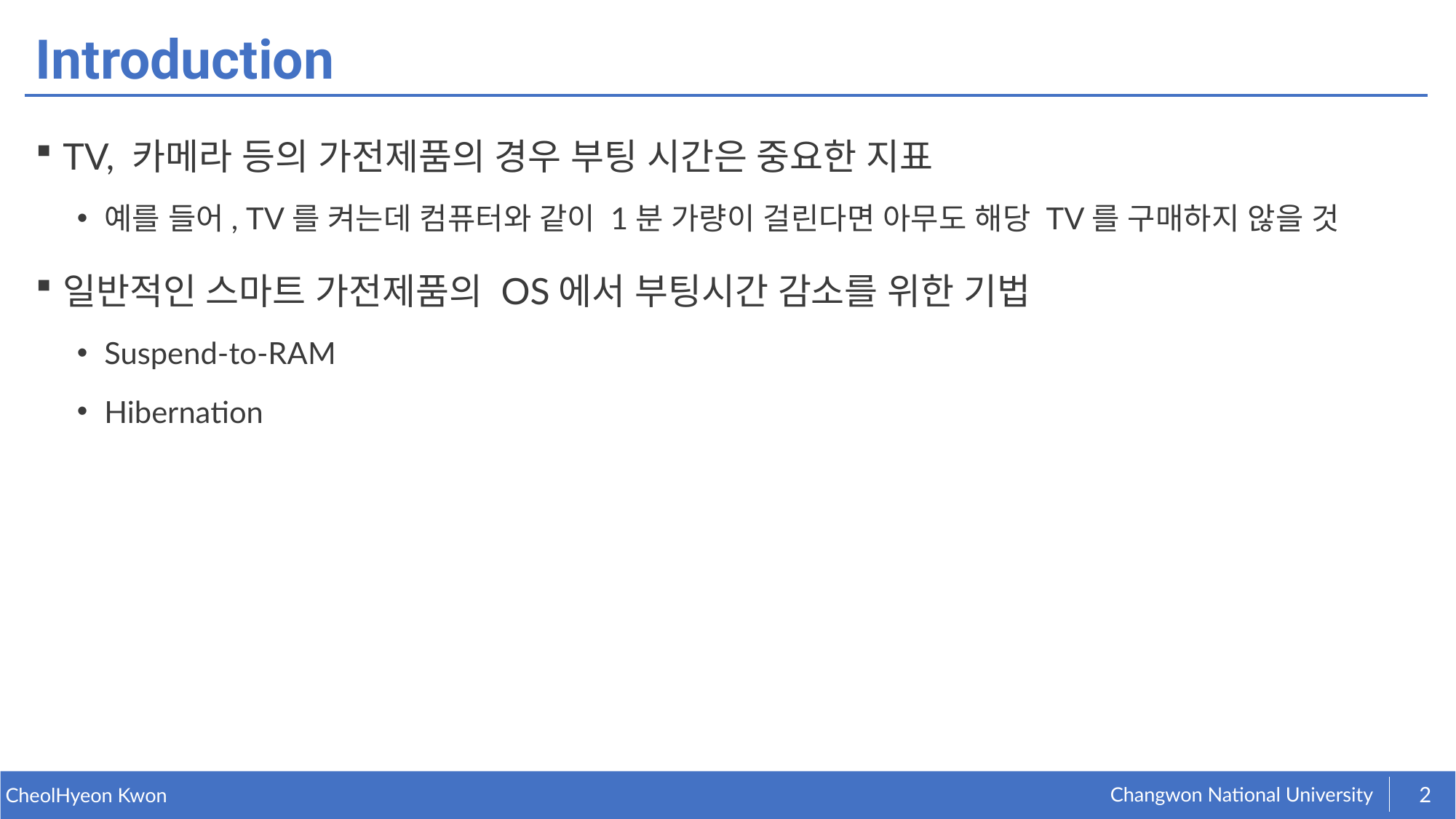

# Introduction
TV, 카메라 등의 가전제품의 경우 부팅 시간은 중요한 지표
예를 들어, TV를 켜는데 컴퓨터와 같이 1분 가량이 걸린다면 아무도 해당 TV를 구매하지 않을 것
일반적인 스마트 가전제품의 OS에서 부팅시간 감소를 위한 기법
Suspend-to-RAM
Hibernation

2